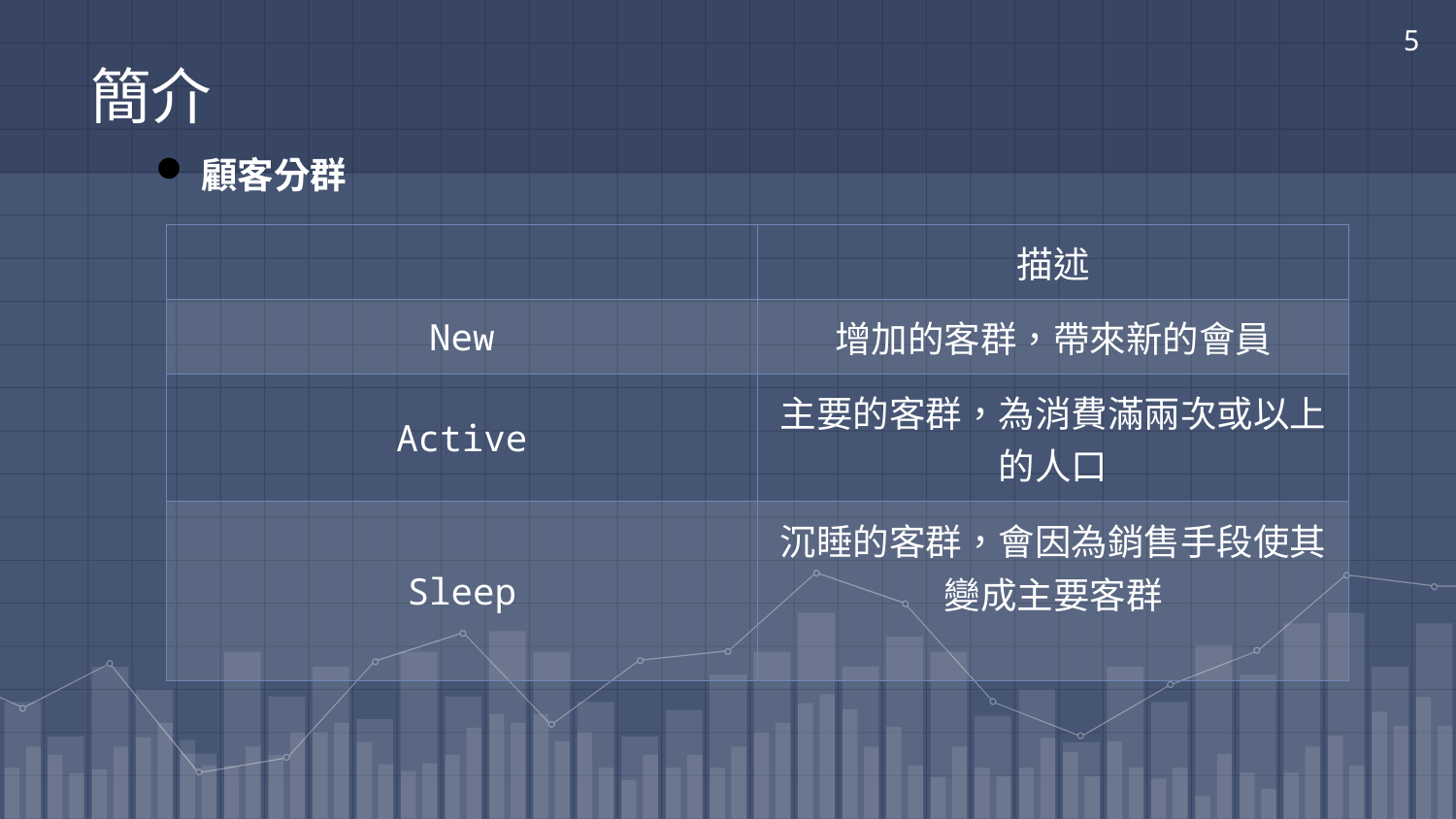

5
# 簡介
顧客分群
|  | 描述 |
| --- | --- |
| New | 增加的客群，帶來新的會員 |
| Active | 主要的客群，為消費滿兩次或以上的人口 |
| Sleep | 沉睡的客群，會因為銷售手段使其變成主要客群 |